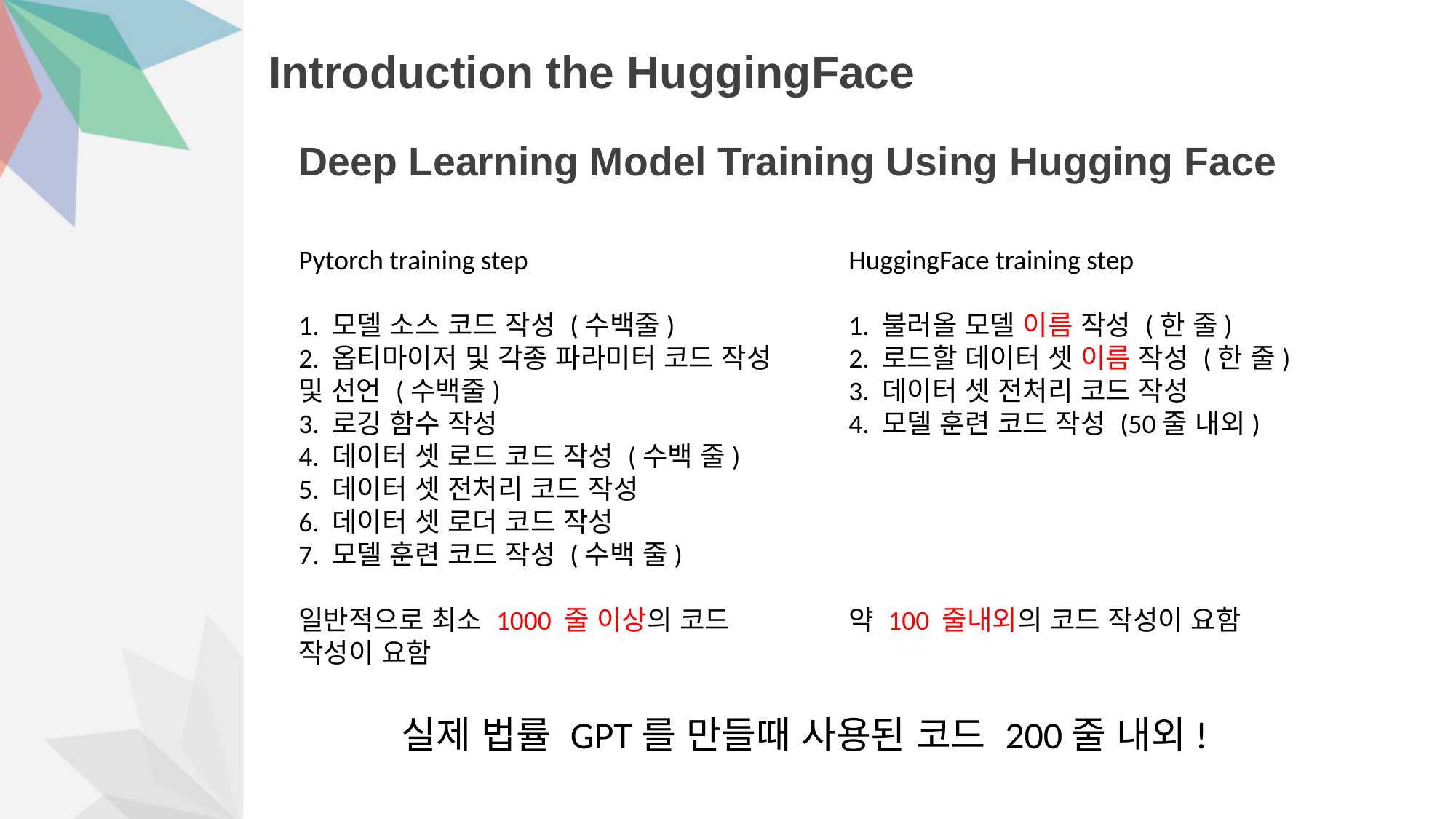

# Introduction the HuggingFace
Deep Learning Model Training Using Hugging Face
Pytorch training step
1. 모델 소스 코드 작성 (수백줄)
2. 옵티마이저 및 각종 파라미터 코드 작성 및 선언 (수백줄)
3. 로깅 함수 작성
4. 데이터 셋 로드 코드 작성 (수백 줄)
5. 데이터 셋 전처리 코드 작성
6. 데이터 셋 로더 코드 작성
7. 모델 훈련 코드 작성 (수백 줄)
일반적으로 최소 1000 줄 이상의 코드 작성이 요함
HuggingFace training step
1. 불러올 모델 이름 작성 (한 줄)
2. 로드할 데이터 셋 이름 작성 (한 줄)
3. 데이터 셋 전처리 코드 작성
4. 모델 훈련 코드 작성 (50줄 내외)

약 100 줄내외의 코드 작성이 요함
실제 법률 GPT를 만들때 사용된 코드 200줄 내외!